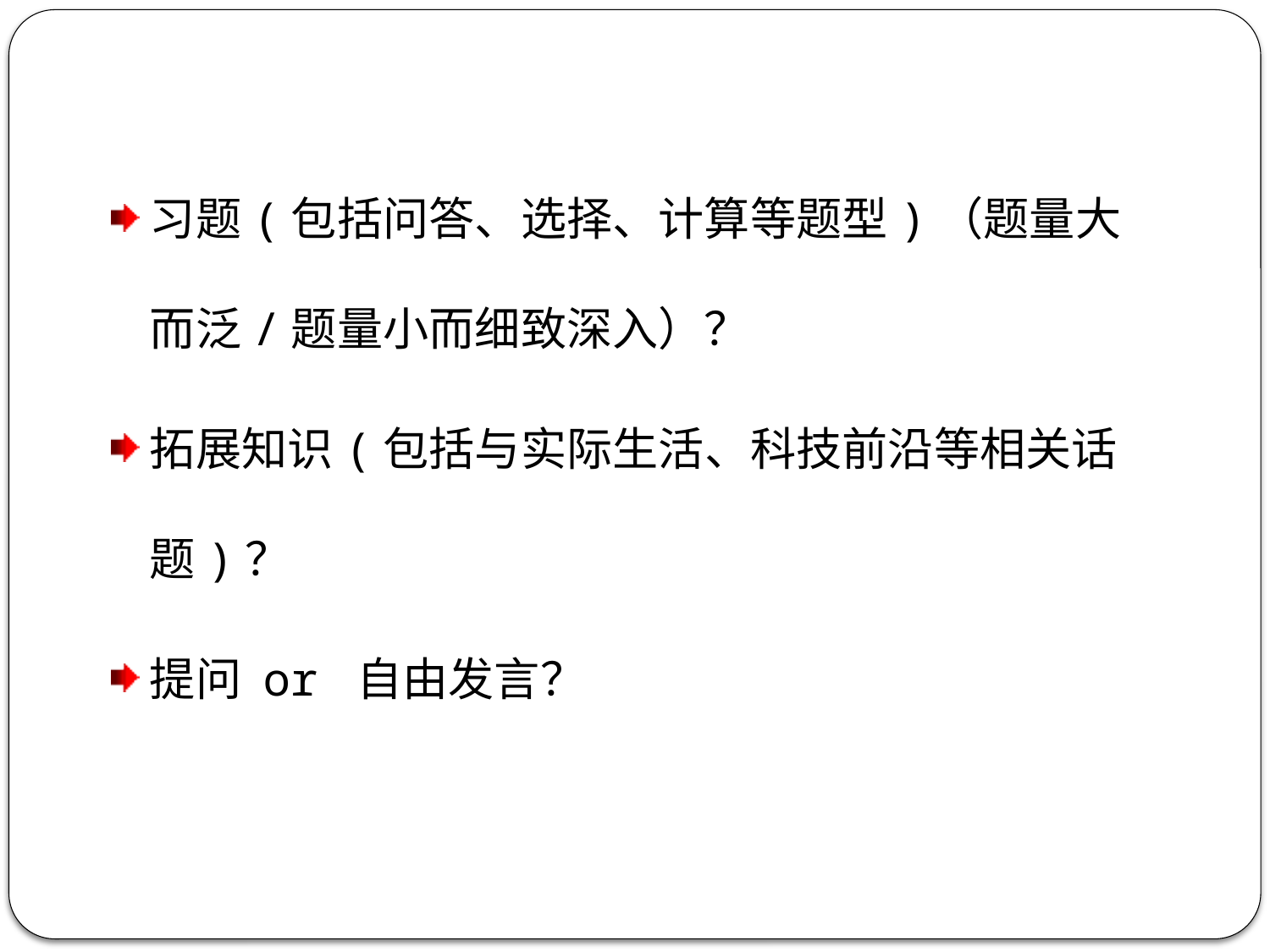

习题(包括问答、选择、计算等题型)（题量大而泛/题量小而细致深入）？
拓展知识(包括与实际生活、科技前沿等相关话题)？
提问 or 自由发言？